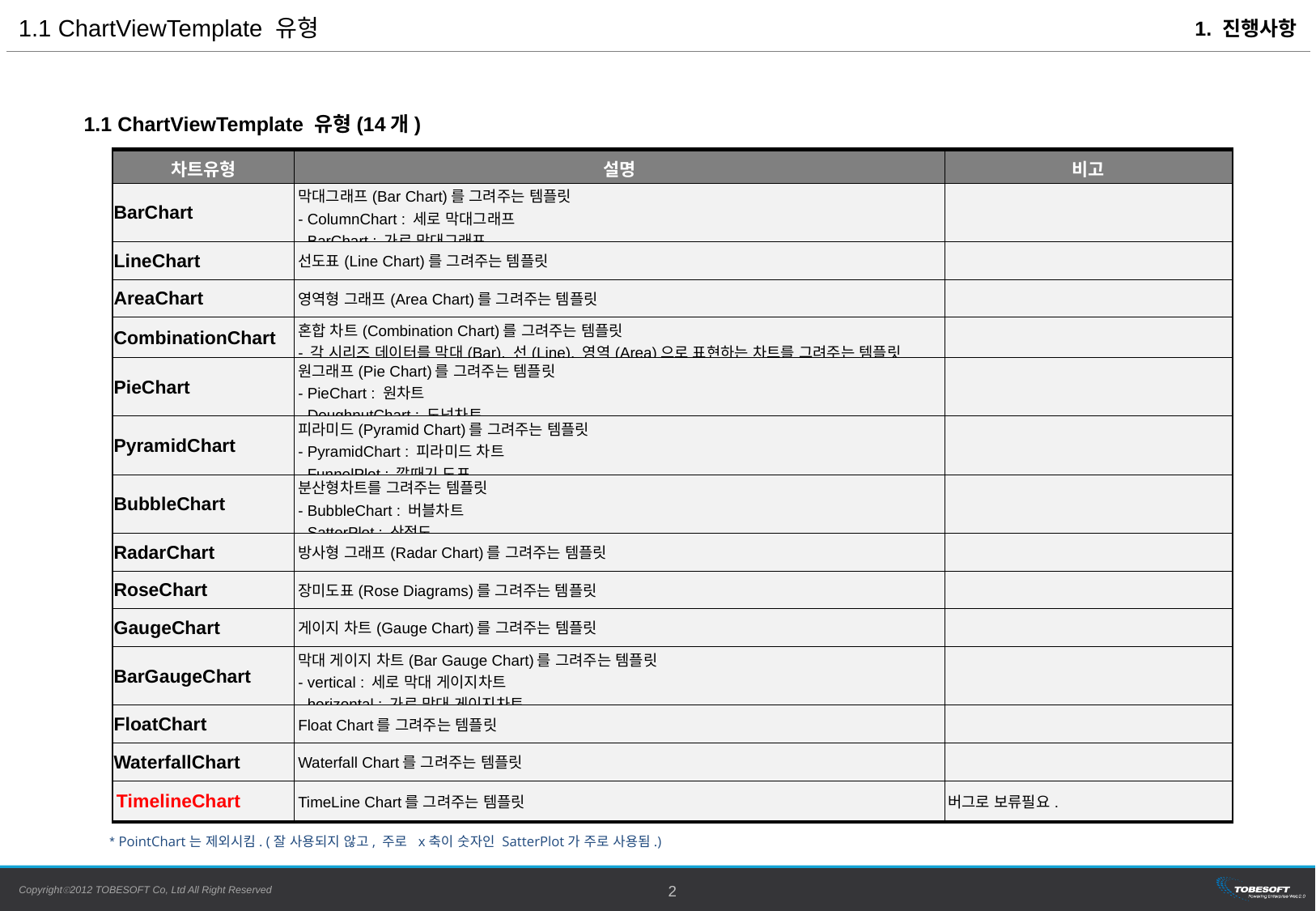

1.1 ChartViewTemplate 유형
1. 진행사항
1.1 ChartViewTemplate 유형(14개)
| 차트유형 | 설명 | 비고 |
| --- | --- | --- |
| BarChart | 막대그래프(Bar Chart)를 그려주는 템플릿 - ColumnChart : 세로 막대그래프 - BarChart : 가로 막대그래프 |  |
| LineChart | 선도표(Line Chart)를 그려주는 템플릿 |  |
| AreaChart | 영역형 그래프(Area Chart)를 그려주는 템플릿 |  |
| CombinationChart | 혼합 차트(Combination Chart)를 그려주는 템플릿 - 각 시리즈 데이터를 막대(Bar), 선(Line), 영역(Area)으로 표현하는 차트를 그려주는 템플릿 |  |
| PieChart | 원그래프(Pie Chart)를 그려주는 템플릿 - PieChart : 원차트 - DoughnutChart : 도넛차트 |  |
| PyramidChart | 피라미드(Pyramid Chart)를 그려주는 템플릿 - PyramidChart : 피라미드 차트 - FunnelPlot : 깔때기 도표 |  |
| BubbleChart | 분산형차트를 그려주는 템플릿 - BubbleChart : 버블차트 - SatterPlot : 산점도 |  |
| RadarChart | 방사형 그래프(Radar Chart)를 그려주는 템플릿 |  |
| RoseChart | 장미도표(Rose Diagrams)를 그려주는 템플릿 |  |
| GaugeChart | 게이지 차트(Gauge Chart)를 그려주는 템플릿 |  |
| BarGaugeChart | 막대 게이지 차트(Bar Gauge Chart)를 그려주는 템플릿 - vertical : 세로 막대 게이지차트 - horizontal : 가로 막대 게이지차트 |  |
| FloatChart | Float Chart를 그려주는 템플릿 |  |
| WaterfallChart | Waterfall Chart를 그려주는 템플릿 |  |
| TimelineChart | TimeLine Chart를 그려주는 템플릿 | 버그로 보류필요. |
* PointChart는 제외시킴. (잘 사용되지 않고, 주로  x축이 숫자인 SatterPlot가 주로 사용됨.)